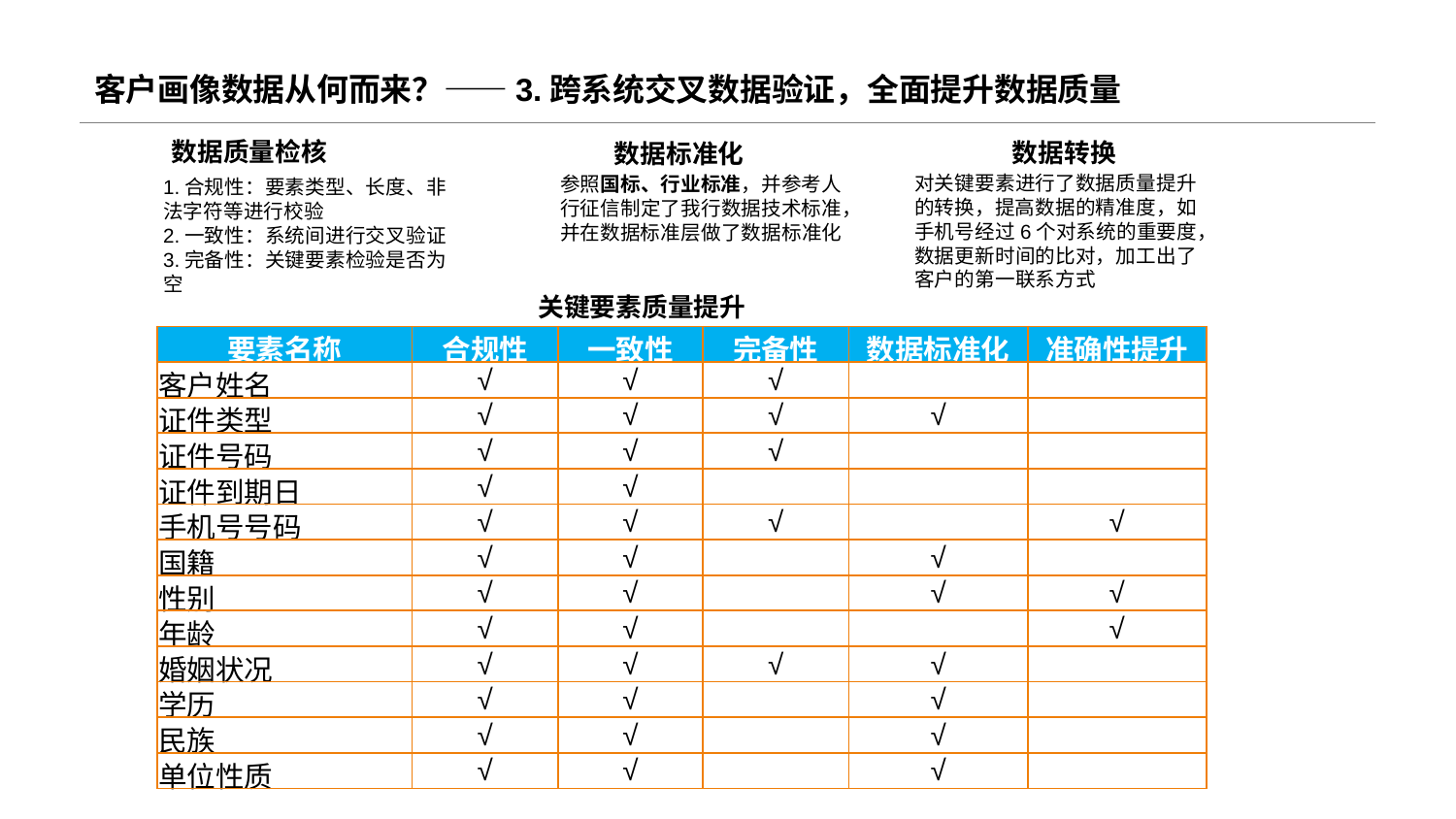

# 客户画像数据从何而来？——3.跨系统交叉数据验证，全面提升数据质量
数据质量检核
数据转换
数据标准化
对关键要素进行了数据质量提升的转换，提高数据的精准度，如手机号经过6个对系统的重要度，数据更新时间的比对，加工出了客户的第一联系方式
参照国标、行业标准，并参考人行征信制定了我行数据技术标准，并在数据标准层做了数据标准化
1.合规性：要素类型、长度、非法字符等进行校验
2.一致性：系统间进行交叉验证
3.完备性：关键要素检验是否为空
关键要素质量提升
| 要素名称 | 合规性 | 一致性 | 完备性 | 数据标准化 | 准确性提升 |
| --- | --- | --- | --- | --- | --- |
| 客户姓名 | √ | √ | √ |  |  |
| 证件类型 | √ | √ | √ | √ |  |
| 证件号码 | √ | √ | √ |  |  |
| 证件到期日 | √ | √ |  |  |  |
| 手机号号码 | √ | √ | √ |  | √ |
| 国籍 | √ | √ |  | √ |  |
| 性别 | √ | √ |  | √ | √ |
| 年龄 | √ | √ |  |  | √ |
| 婚姻状况 | √ | √ | √ | √ |  |
| 学历 | √ | √ |  | √ |  |
| 民族 | √ | √ |  | √ |  |
| 单位性质 | √ | √ |  | √ |  |